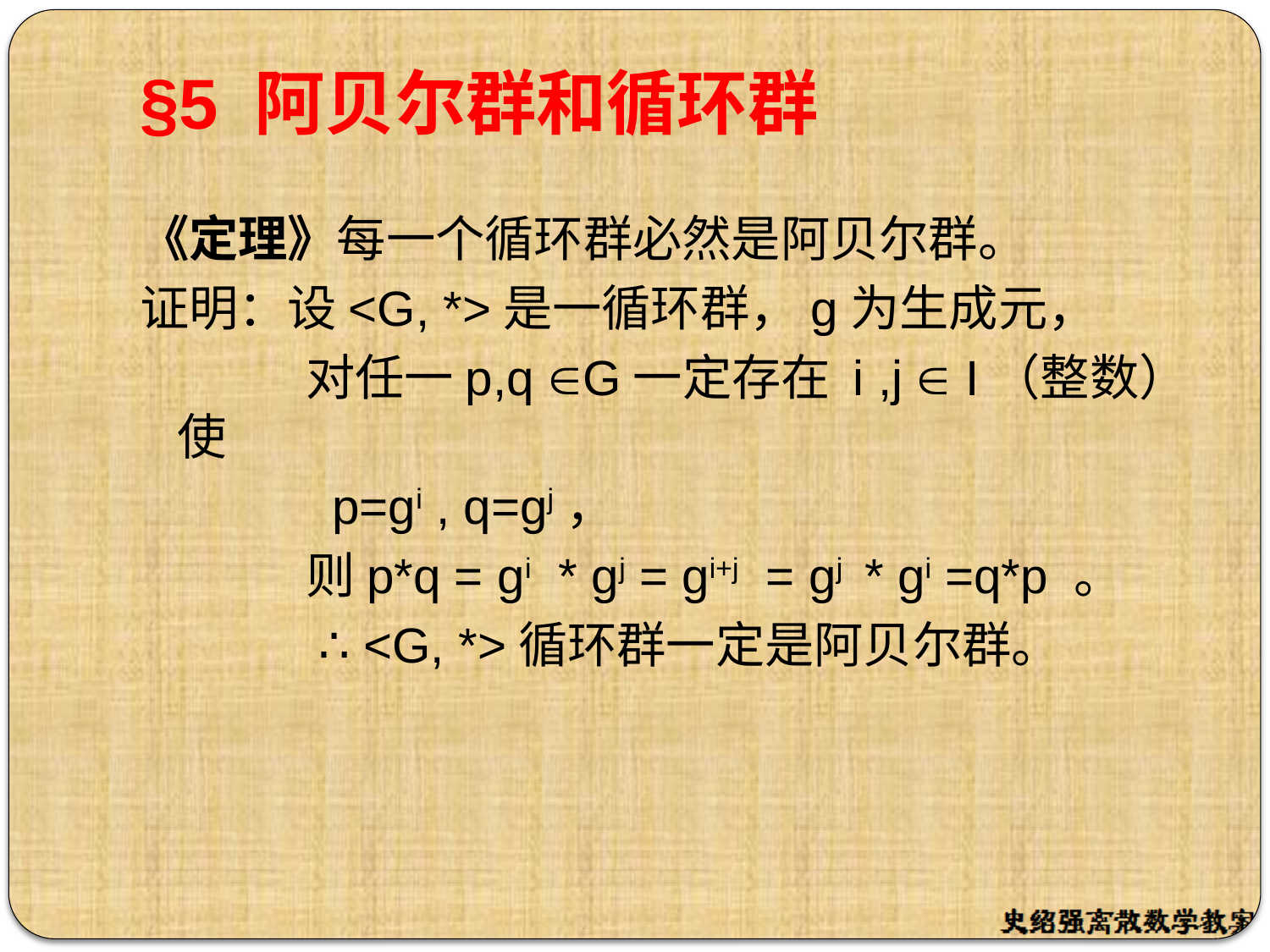

# §5 阿贝尔群和循环群
《定理》每一个循环群必然是阿贝尔群。
证明：设<G, *>是一循环群，g为生成元，
              对任一p,q ∈G一定存在 i ,j ∈ I（整数）使
              p=gi , q=gj，
              则p*q = gi  * gj = gi+j  = gj  * gi =q*p 。
             ∴ <G, *>循环群一定是阿贝尔群。